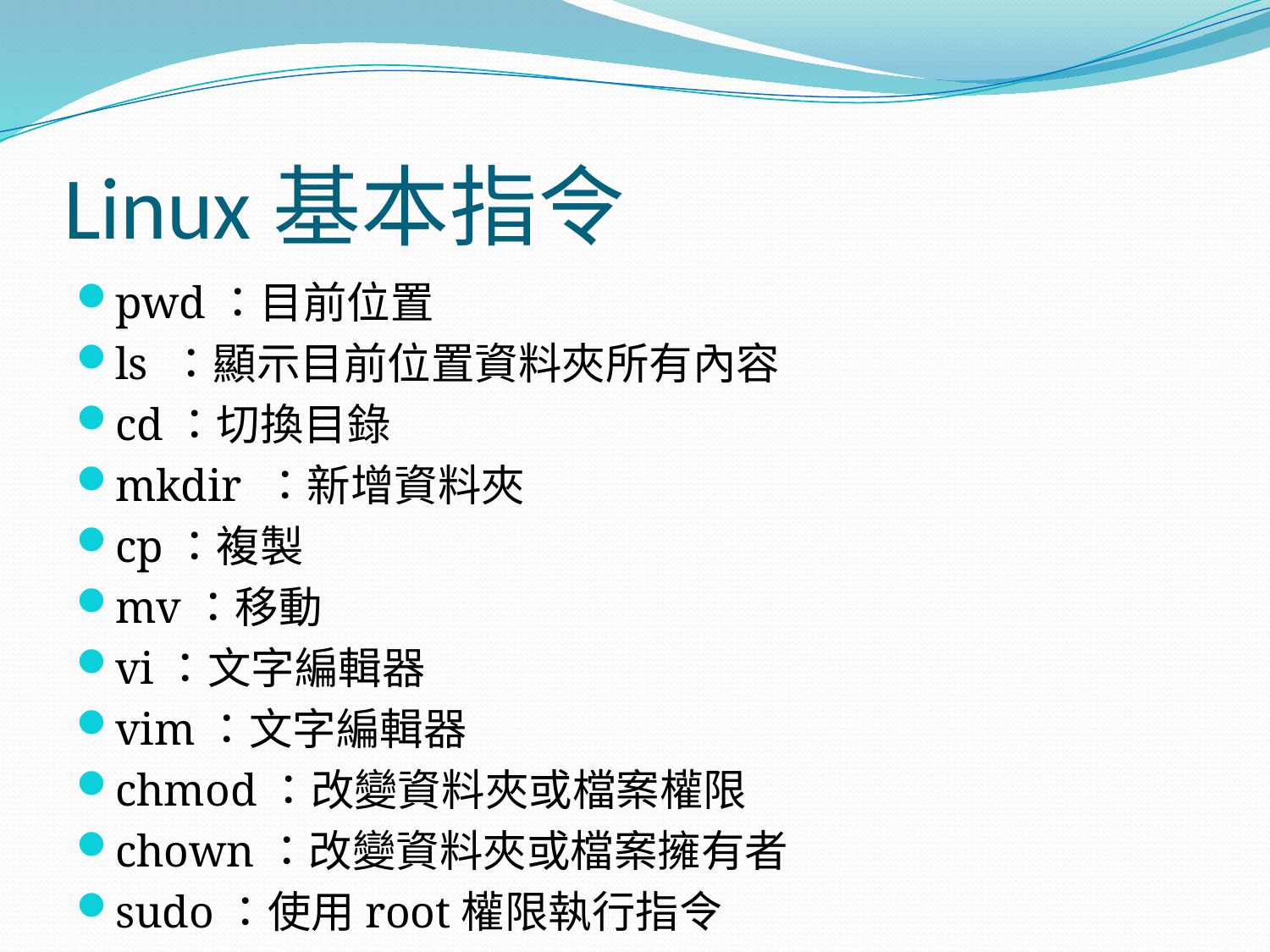

# Linux基本指令
pwd：目前位置
ls ：顯示目前位置資料夾所有內容
cd：切換目錄
mkdir ：新增資料夾
cp：複製
mv：移動
vi：文字編輯器
vim：文字編輯器
chmod：改變資料夾或檔案權限
chown：改變資料夾或檔案擁有者
sudo：使用root權限執行指令